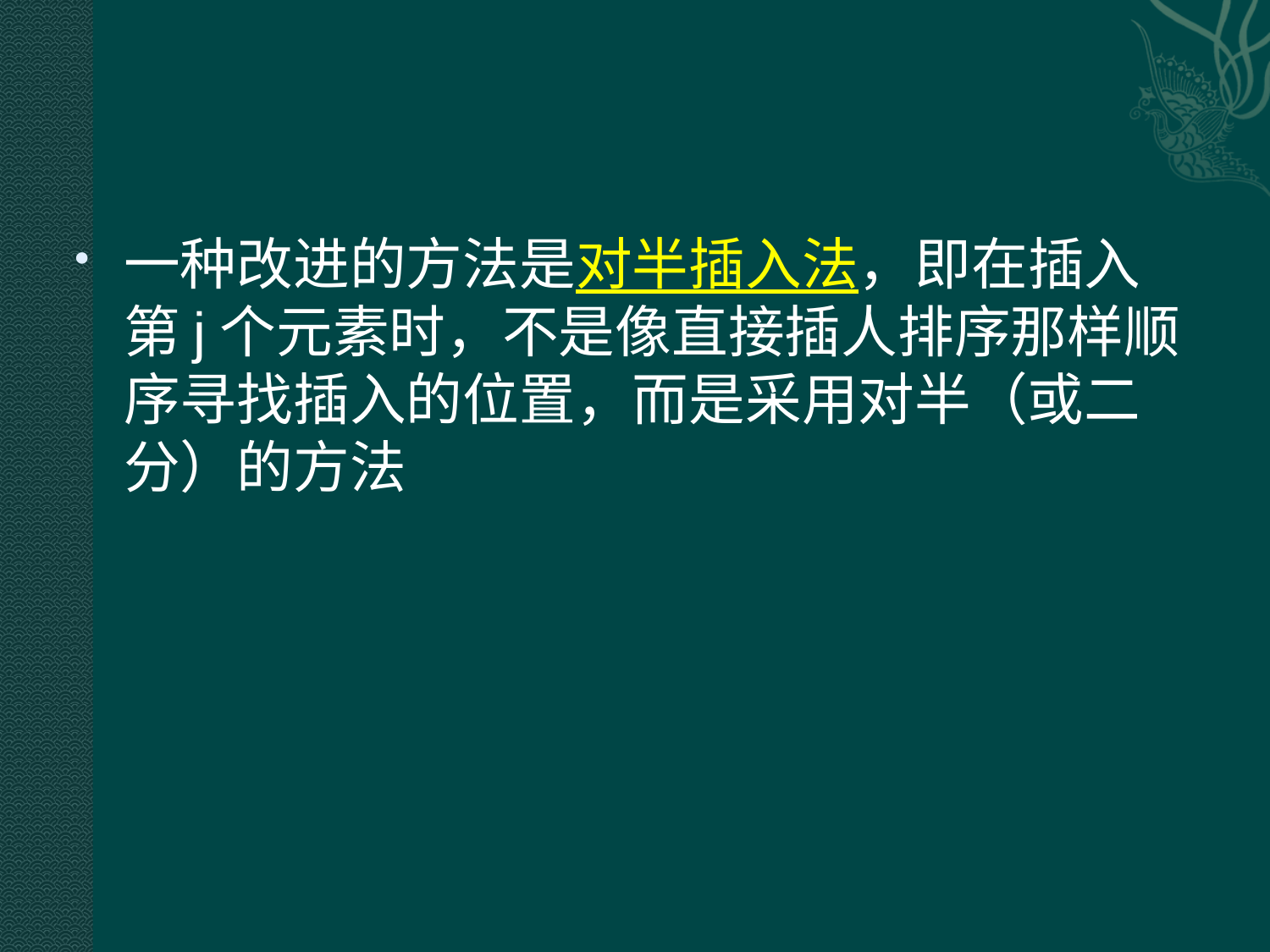

一种改进的方法是对半插入法，即在插入第j个元素时，不是像直接插人排序那样顺序寻找插入的位置，而是采用对半（或二分）的方法